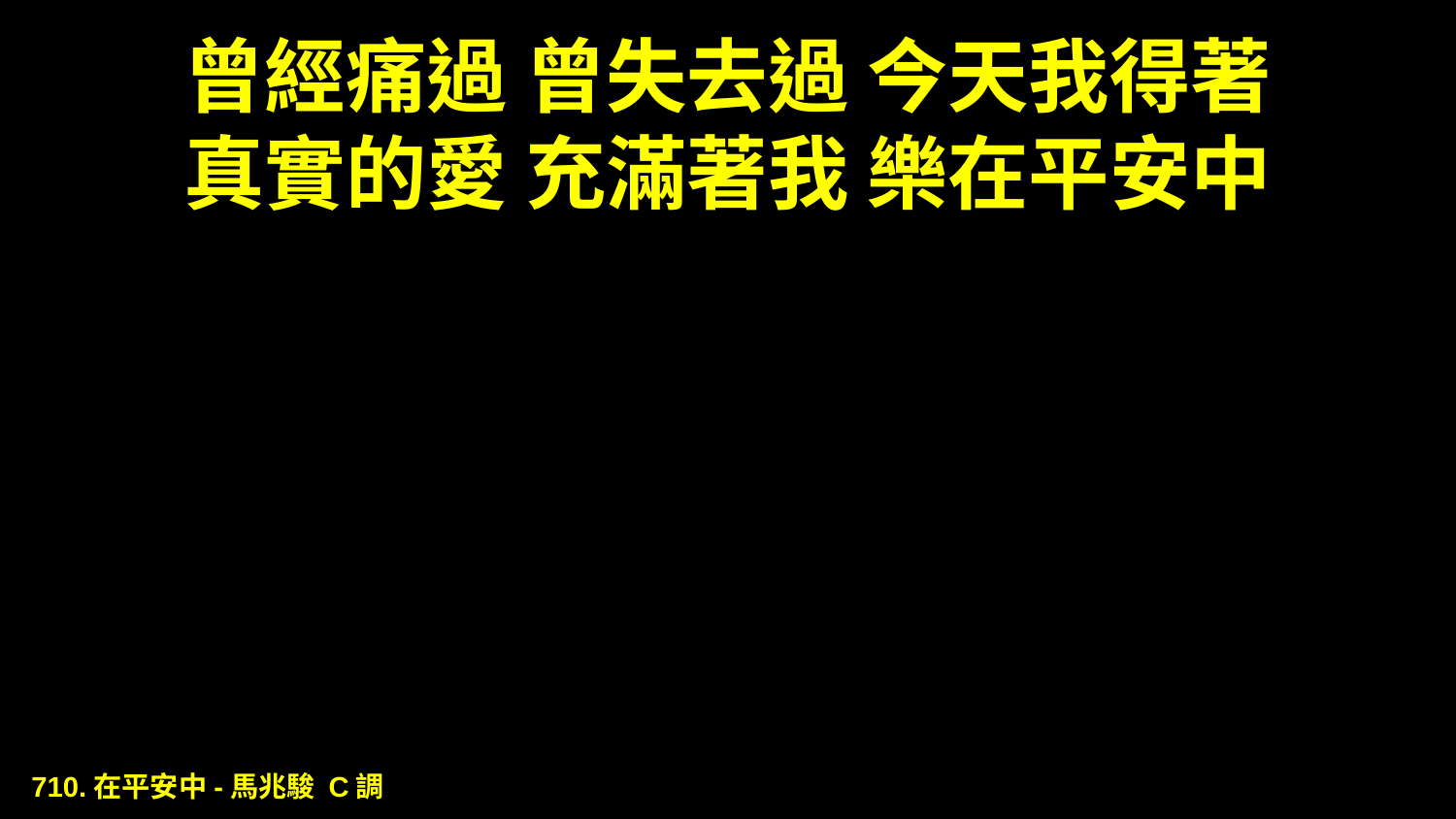

# 曾經痛過 曾失去過 今天我得著 真實的愛 充滿著我 樂在平安中
710.在平安中-馬兆駿 C調